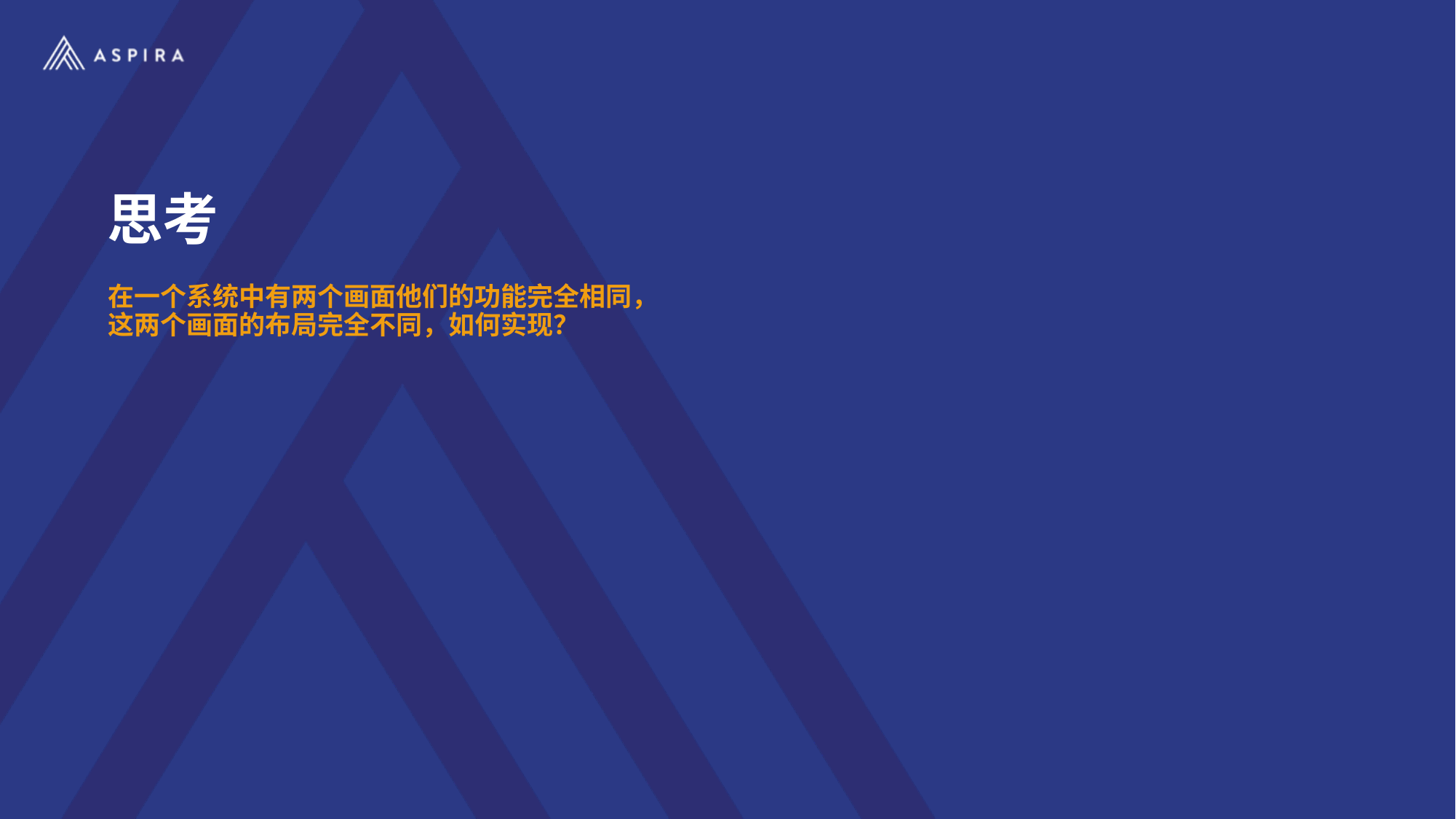

思考
在一个系统中有两个画面他们的功能完全相同，这两个画面的布局完全不同，如何实现？